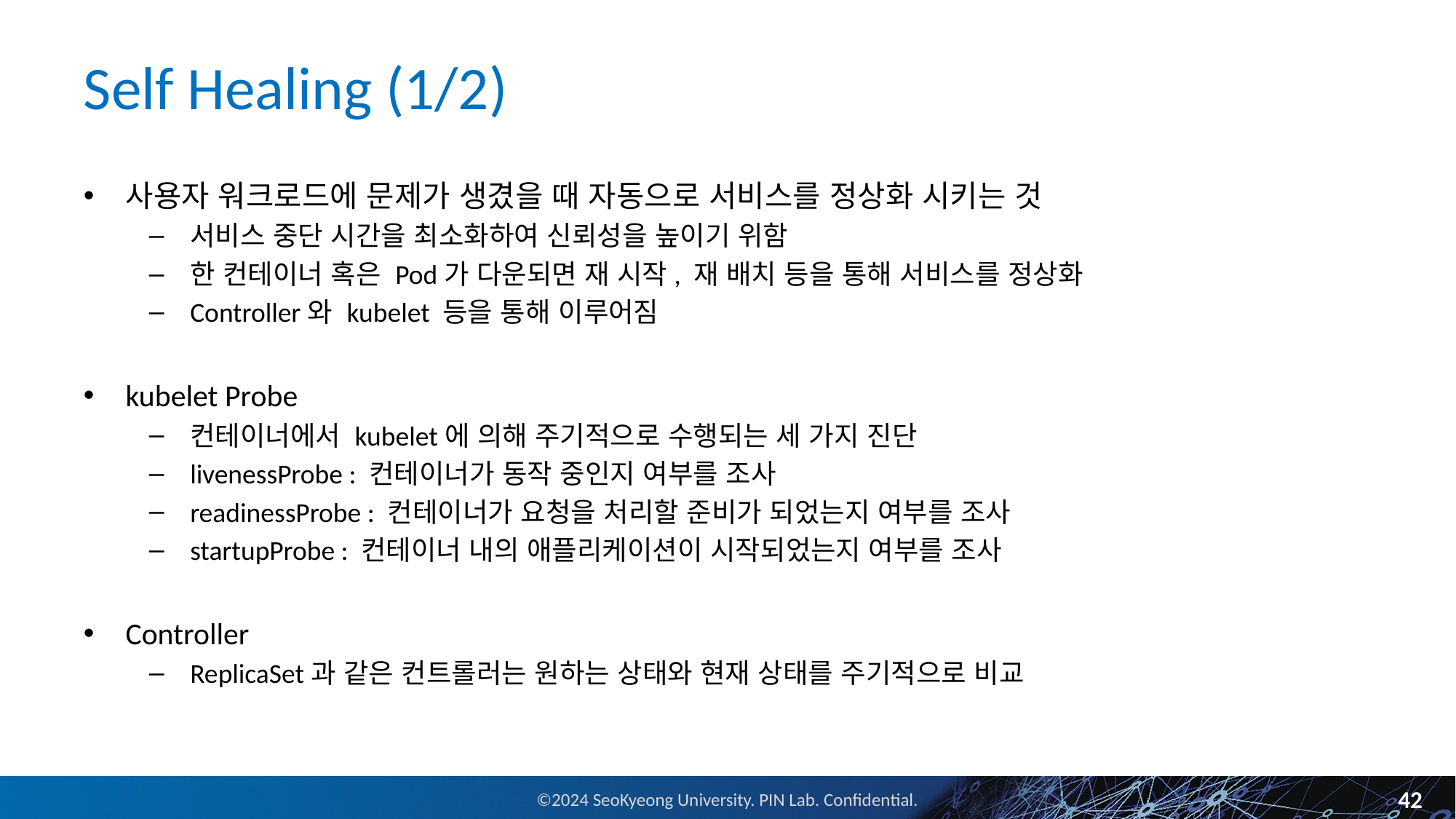

# Self Healing (1/2)
사용자 워크로드에 문제가 생겼을 때 자동으로 서비스를 정상화 시키는 것
서비스 중단 시간을 최소화하여 신뢰성을 높이기 위함
한 컨테이너 혹은 Pod가 다운되면 재 시작, 재 배치 등을 통해 서비스를 정상화
Controller와 kubelet 등을 통해 이루어짐

kubelet Probe
컨테이너에서 kubelet에 의해 주기적으로 수행되는 세 가지 진단
livenessProbe : 컨테이너가 동작 중인지 여부를 조사
readinessProbe : 컨테이너가 요청을 처리할 준비가 되었는지 여부를 조사
startupProbe : 컨테이너 내의 애플리케이션이 시작되었는지 여부를 조사

Controller
ReplicaSet과 같은 컨트롤러는 원하는 상태와 현재 상태를 주기적으로 비교
42